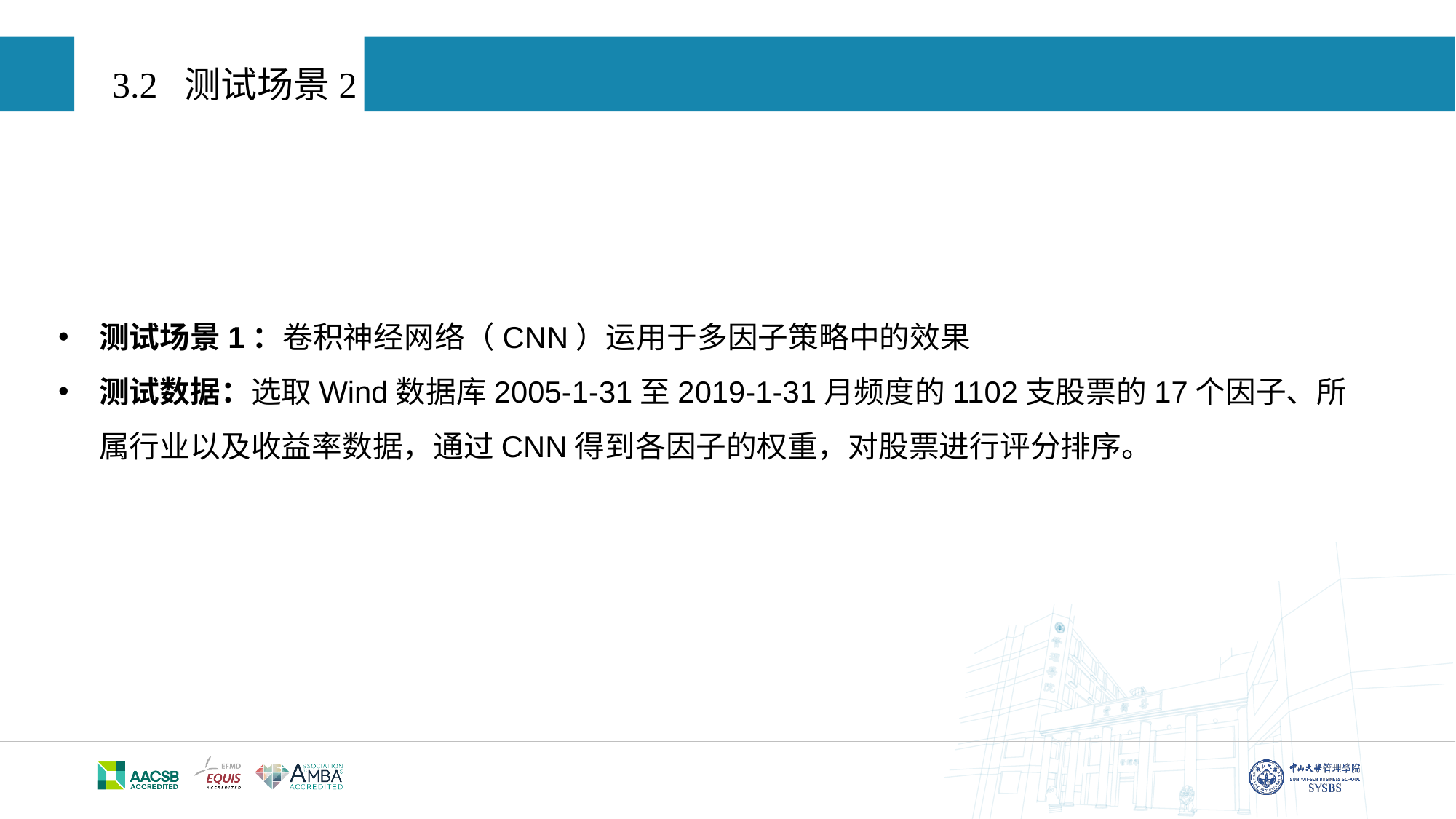

3.2  测试场景2
测试场景1：卷积神经网络（CNN）运用于多因子策略中的效果
测试数据：选取Wind数据库2005-1-31至2019-1-31月频度的1102支股票的17个因子、所属行业以及收益率数据，通过CNN得到各因子的权重，对股票进行评分排序。